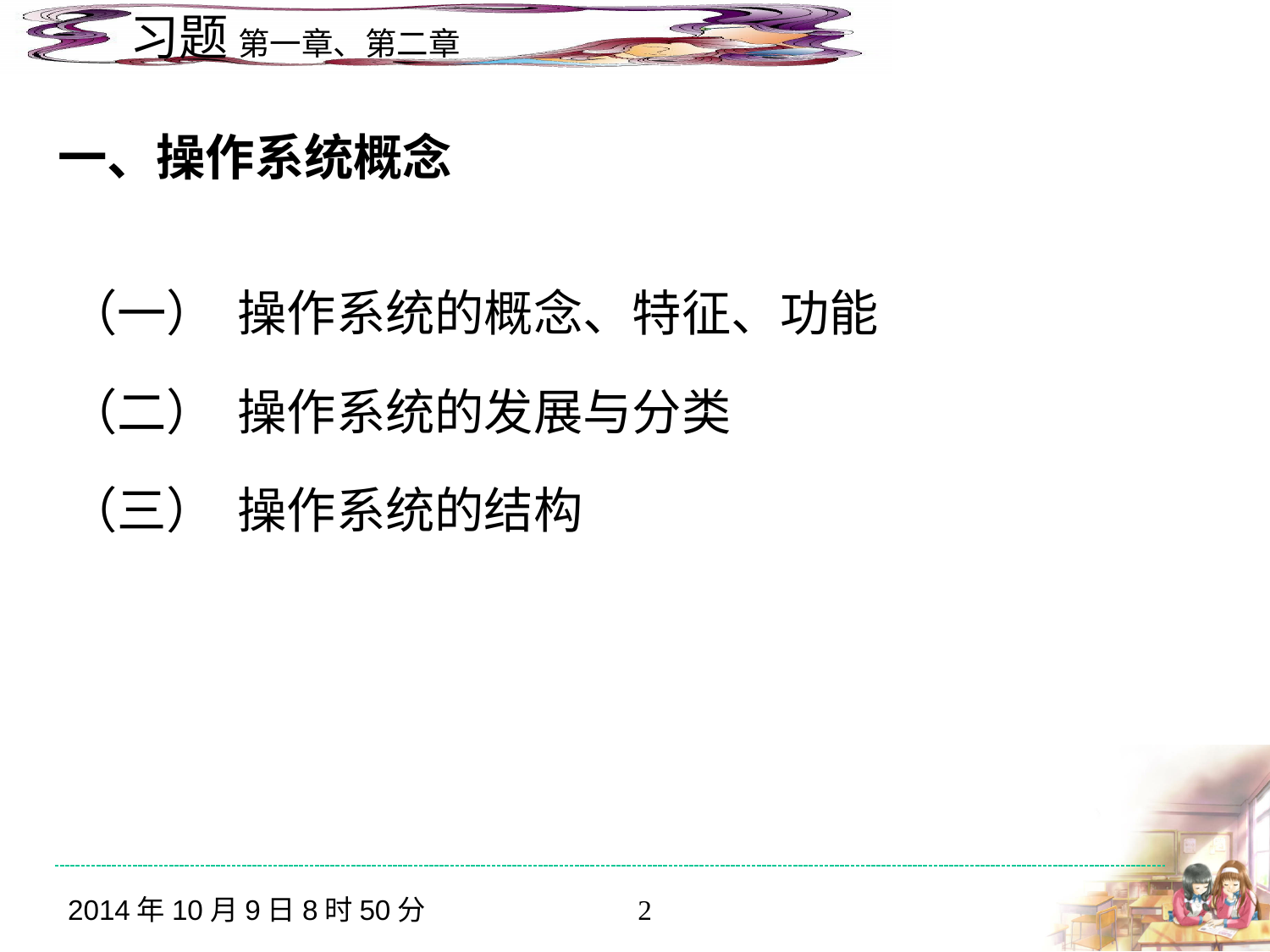

一、操作系统概念
（一）  操作系统的概念、特征、功能
（二）  操作系统的发展与分类
（三）  操作系统的结构

2014年10月9日8时50分
2